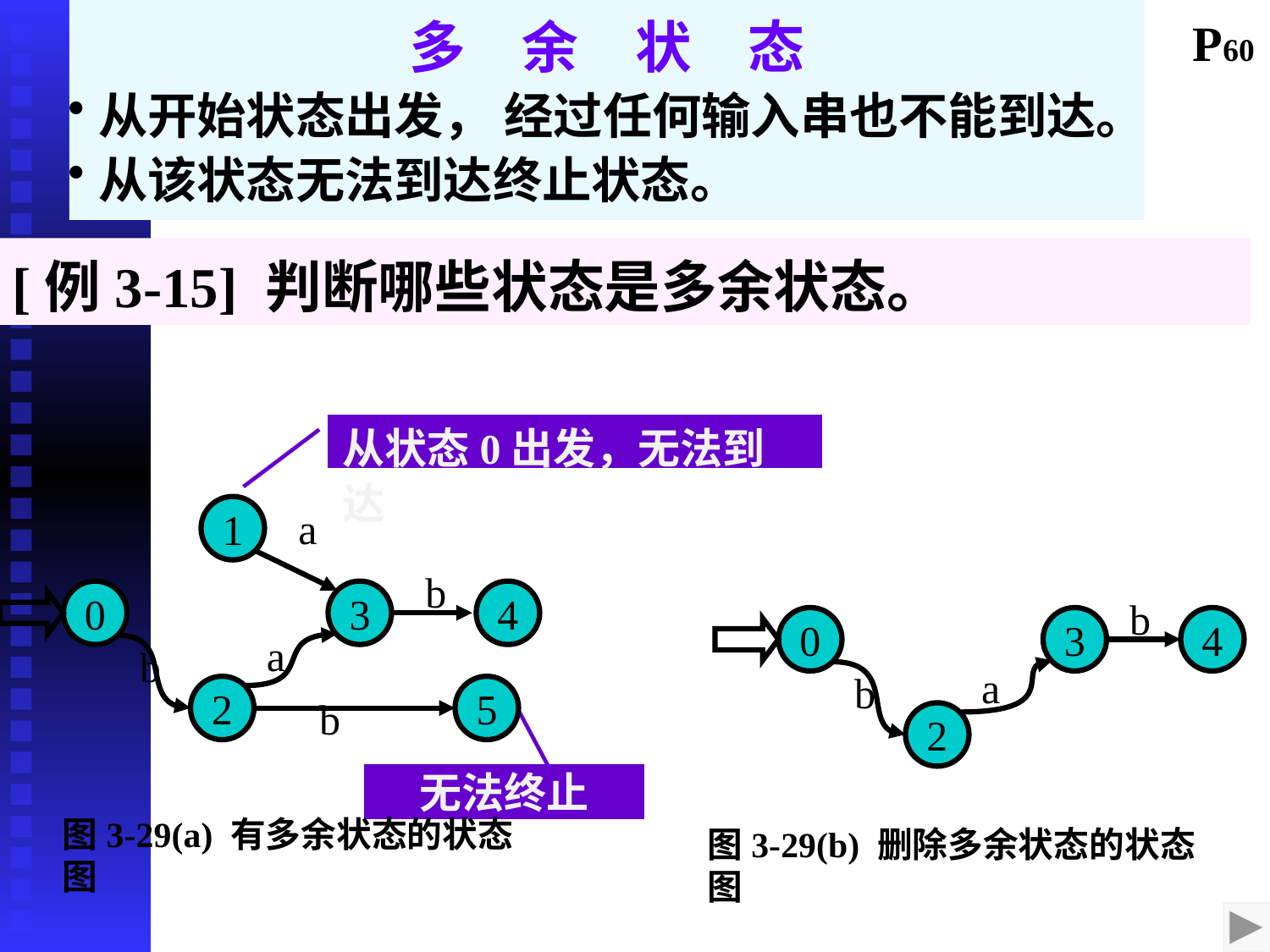

多　余　状　态
从开始状态出发， 经过任何输入串也不能到达。
从该状态无法到达终止状态。
P60
[例3-15] 判断哪些状态是多余状态。
从状态0出发，无法到达
1
a
b
0
3
4

a
b
2
5
b
图3-29(a) 有多余状态的状态图
b
0
3
4

a
b
2
无法终止
图3-29(b) 删除多余状态的状态图
2020/10/7